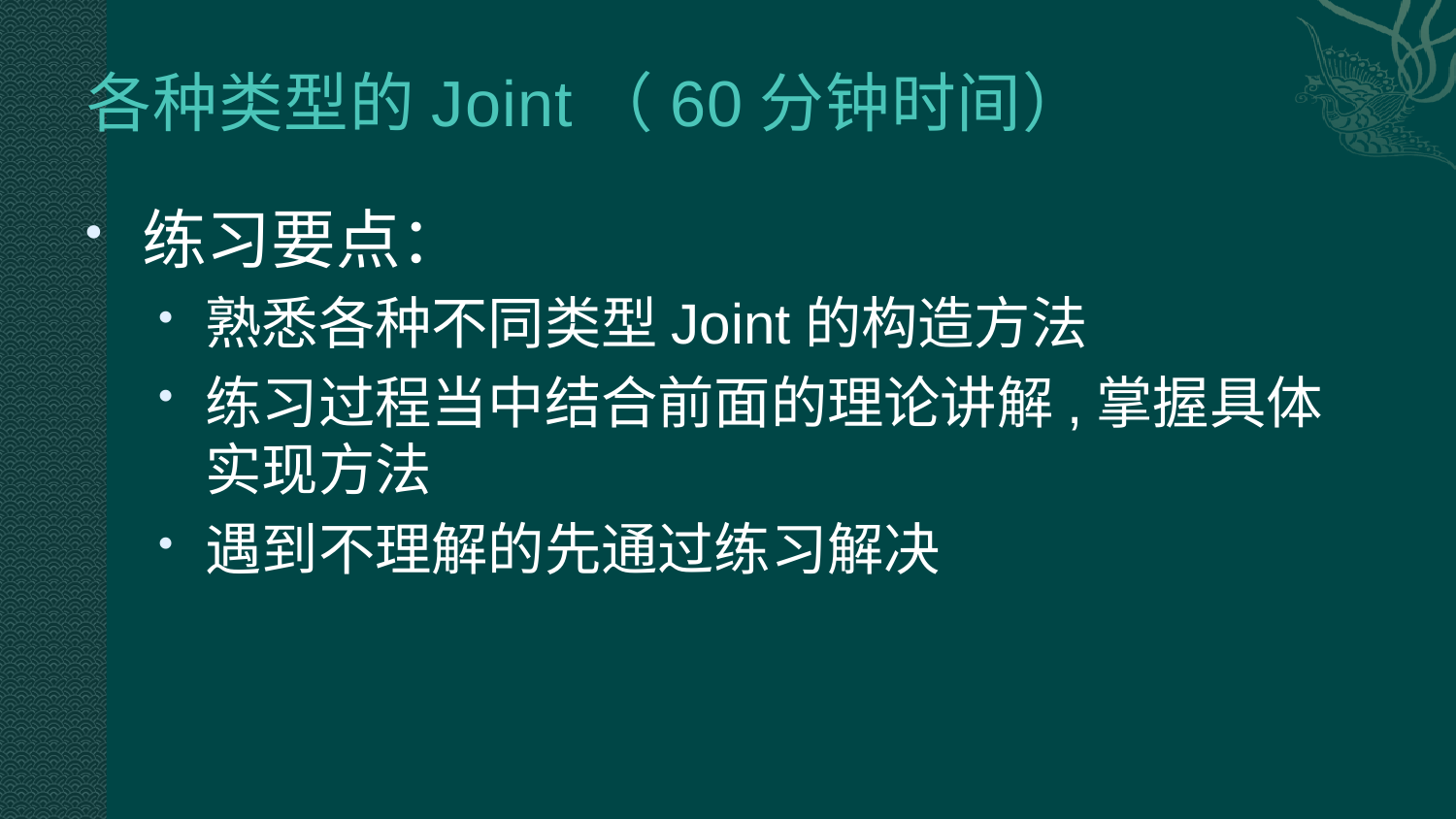

# 各种类型的Joint（60分钟时间）
练习要点：
熟悉各种不同类型Joint的构造方法
练习过程当中结合前面的理论讲解,掌握具体实现方法
遇到不理解的先通过练习解决